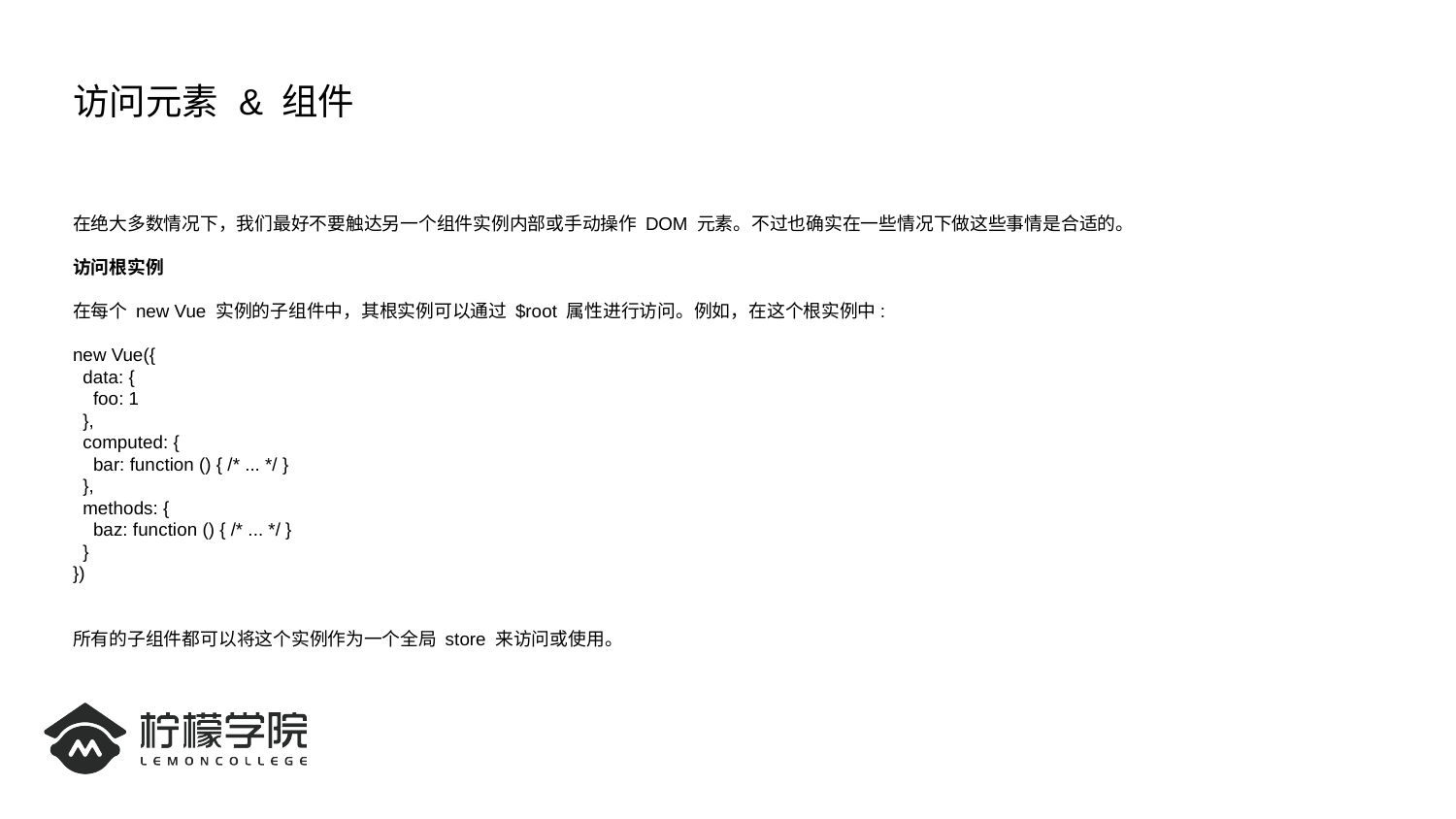

# 访问元素 & 组件
在绝大多数情况下，我们最好不要触达另一个组件实例内部或手动操作 DOM 元素。不过也确实在一些情况下做这些事情是合适的。

访问根实例

在每个 new Vue 实例的子组件中，其根实例可以通过 $root 属性进行访问。例如，在这个根实例中:

new Vue({
  data: {
    foo: 1
  },
  computed: {
    bar: function () { /* ... */ }
  },
  methods: {
    baz: function () { /* ... */ }
  }
})

所有的子组件都可以将这个实例作为一个全局 store 来访问或使用。